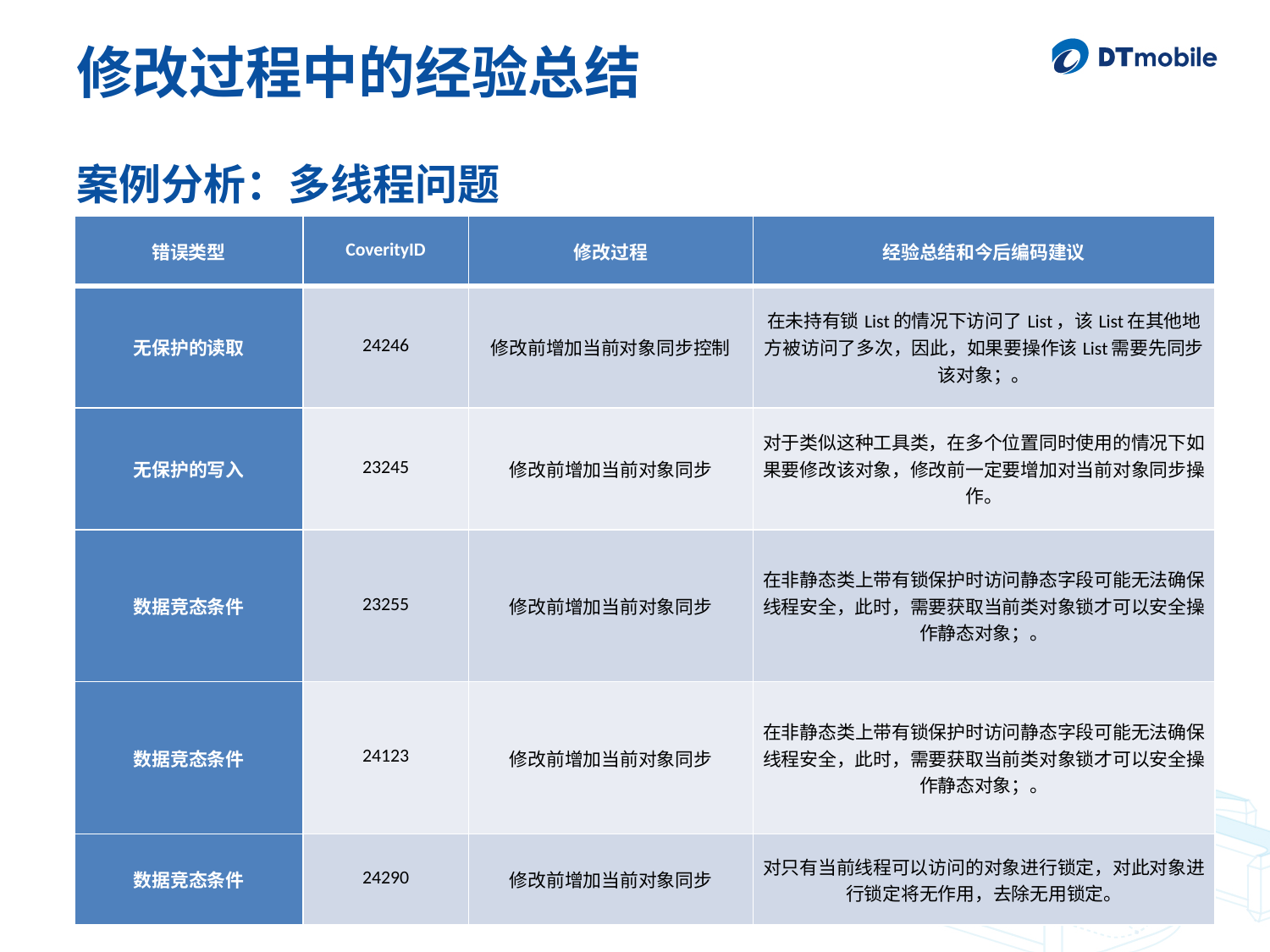

# 修改过程中的经验总结
案例分析：多线程问题

| 错误类型 | CoverityID | 修改过程 | 经验总结和今后编码建议 |
| --- | --- | --- | --- |
| 无保护的读取 | 24246 | 修改前增加当前对象同步控制 | 在未持有锁List的情况下访问了List，该List在其他地方被访问了多次，因此，如果要操作该List需要先同步该对象；。 |
| 无保护的写入 | 23245 | 修改前增加当前对象同步 | 对于类似这种工具类，在多个位置同时使用的情况下如果要修改该对象，修改前一定要增加对当前对象同步操作。 |
| 数据竞态条件 | 23255 | 修改前增加当前对象同步 | 在非静态类上带有锁保护时访问静态字段可能无法确保线程安全，此时，需要获取当前类对象锁才可以安全操作静态对象；。 |
| 数据竞态条件 | 24123 | 修改前增加当前对象同步 | 在非静态类上带有锁保护时访问静态字段可能无法确保线程安全，此时，需要获取当前类对象锁才可以安全操作静态对象；。 |
| 数据竞态条件 | 24290 | 修改前增加当前对象同步 | 对只有当前线程可以访问的对象进行锁定，对此对象进行锁定将无作用，去除无用锁定。 |